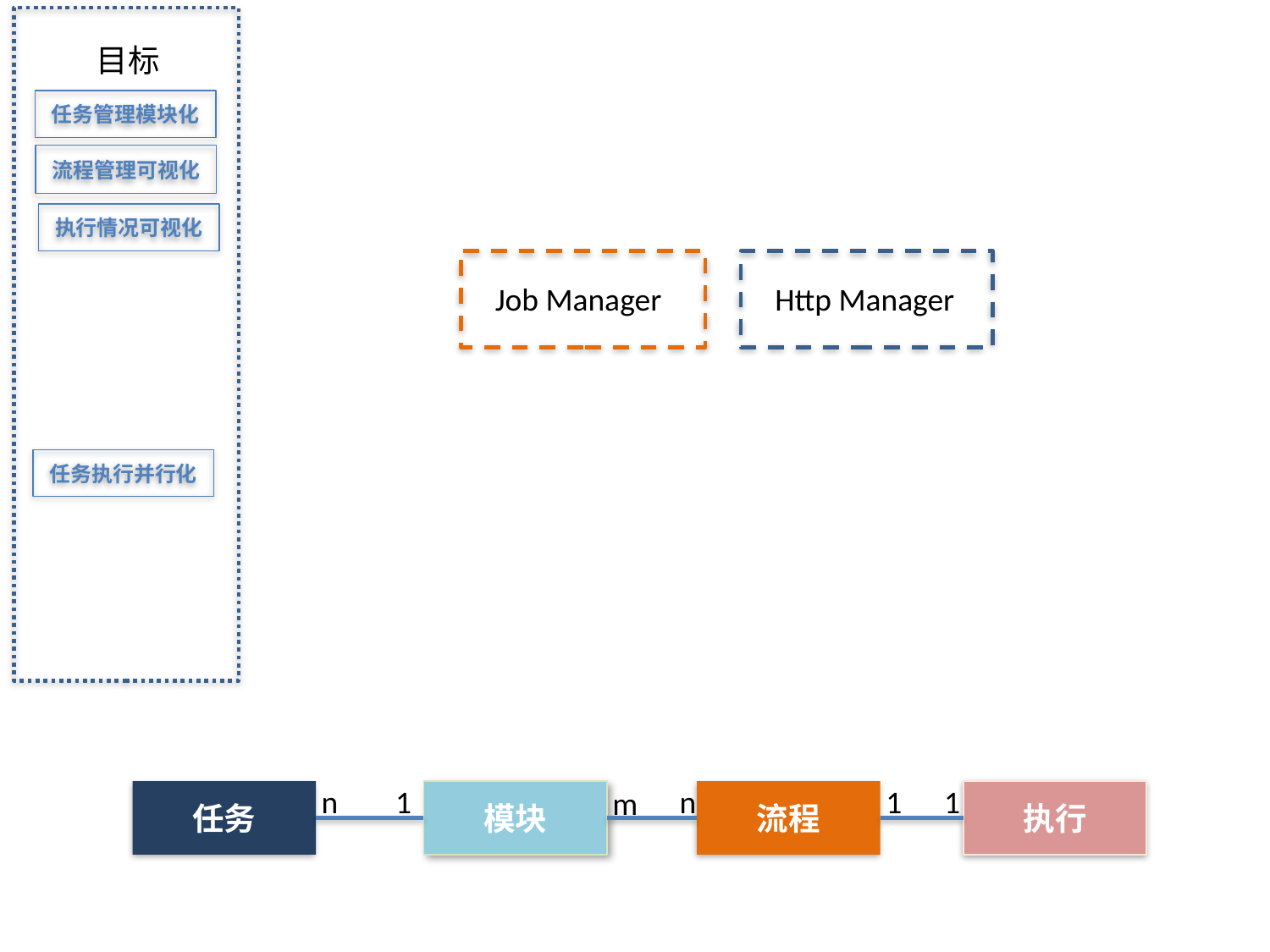

目标
任务管理模块化
流程管理可视化
执行情况可视化

Job Manager
Http Manager
任务执行并行化
n
1
n
1
1
m
任务
模块
流程
执行